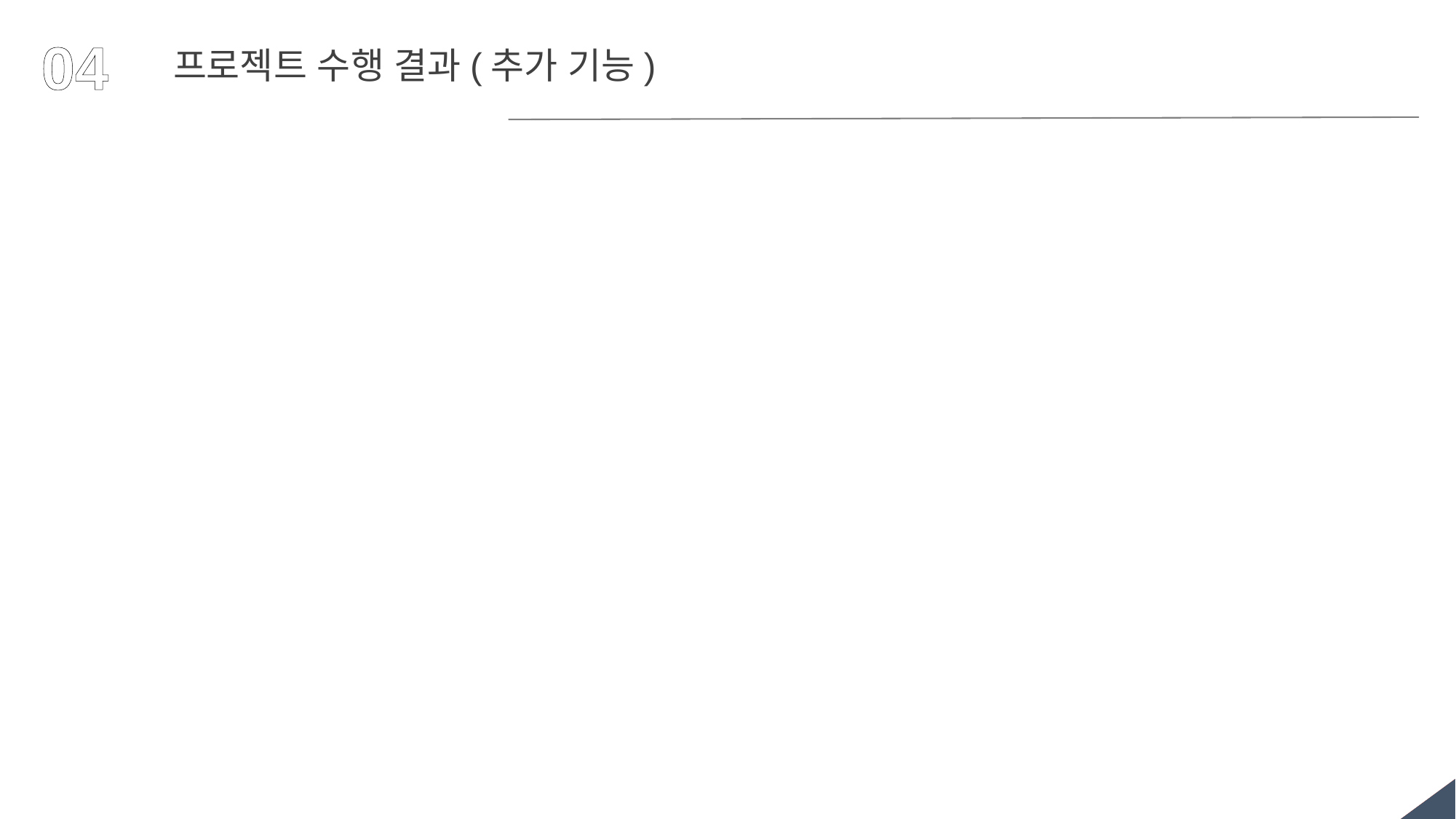

04
프로젝트 수행 결과(추가 기능)
Int형이 변수들에게 정수형이 아닌 문자열이 입력되는지 체크기능 추가